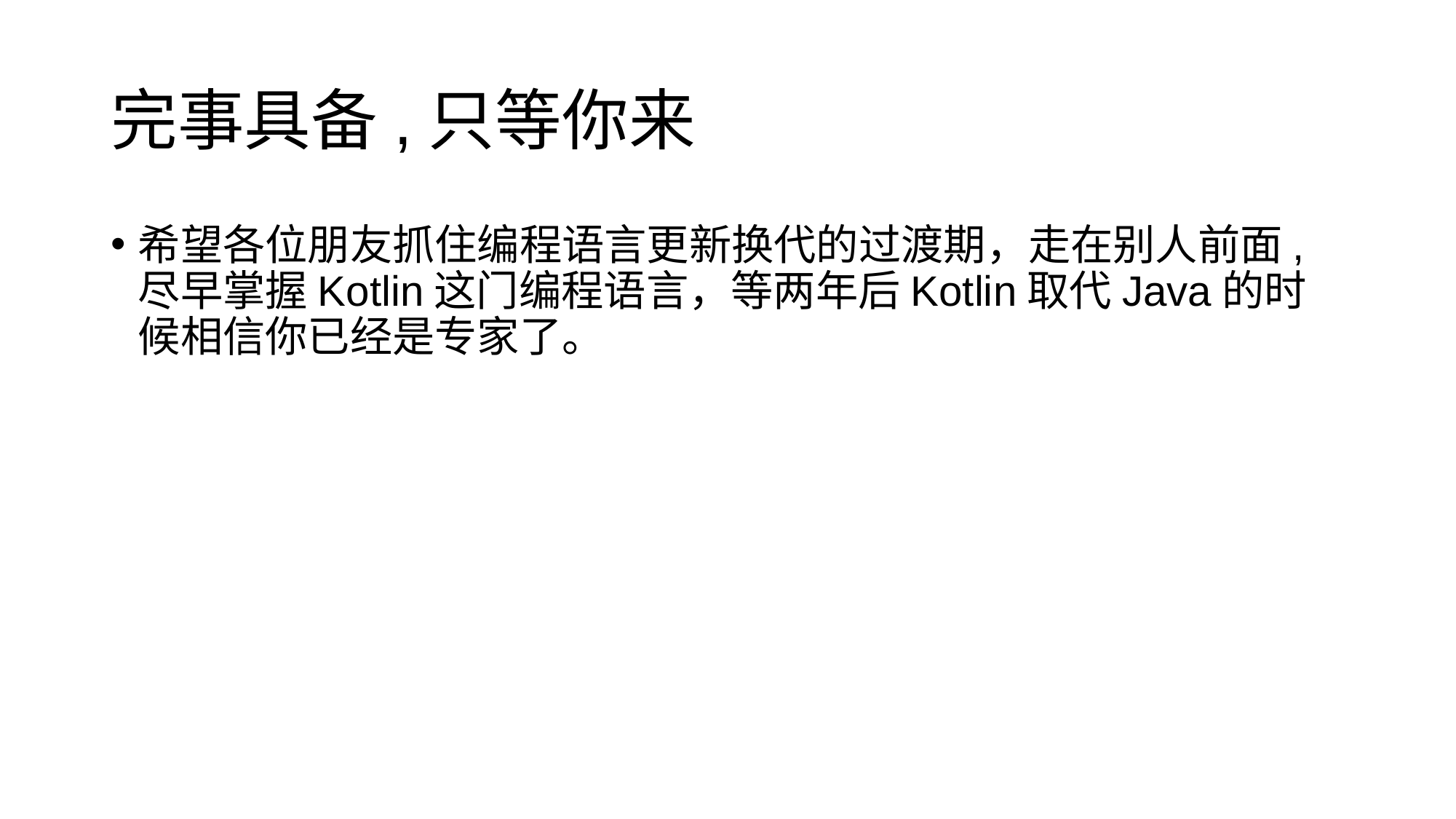

# 完事具备,只等你来
希望各位朋友抓住编程语言更新换代的过渡期，走在别人前面, 尽早掌握Kotlin这门编程语言，等两年后Kotlin取代Java的时候相信你已经是专家了。